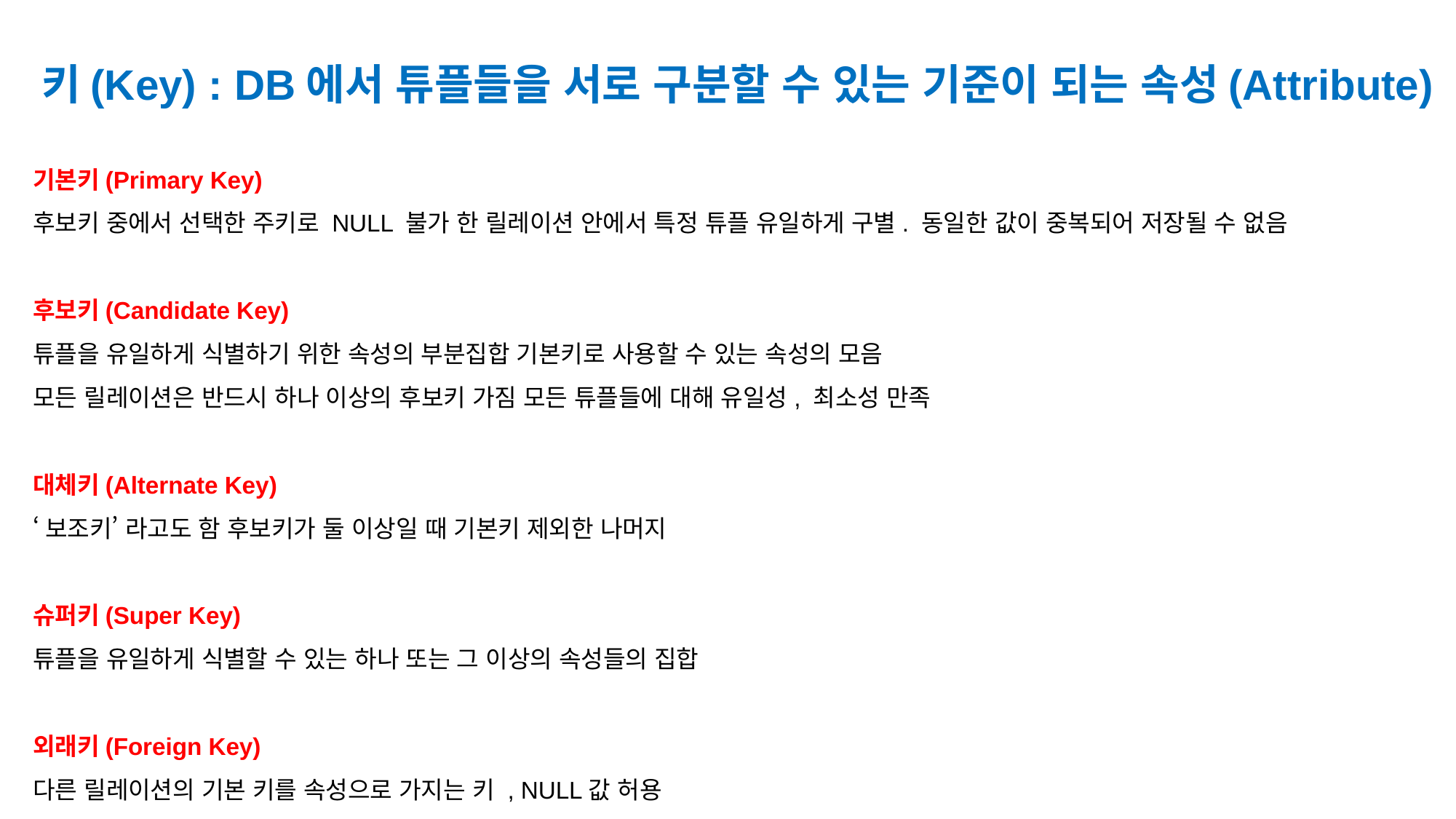

키(Key) : DB에서 튜플들을 서로 구분할 수 있는 기준이 되는 속성(Attribute)
기본키(Primary Key)
후보키 중에서 선택한 주키로 NULL 불가 한 릴레이션 안에서 특정 튜플 유일하게 구별. 동일한 값이 중복되어 저장될 수 없음

후보키(Candidate Key)
튜플을 유일하게 식별하기 위한 속성의 부분집합 기본키로 사용할 수 있는 속성의 모음
모든 릴레이션은 반드시 하나 이상의 후보키 가짐 모든 튜플들에 대해 유일성, 최소성 만족

대체키(Alternate Key)
‘보조키’ 라고도 함 후보키가 둘 이상일 때 기본키 제외한 나머지

슈퍼키(Super Key)
튜플을 유일하게 식별할 수 있는 하나 또는 그 이상의 속성들의 집합

외래키(Foreign Key)
다른 릴레이션의 기본 키를 속성으로 가지는 키 , NULL값 허용